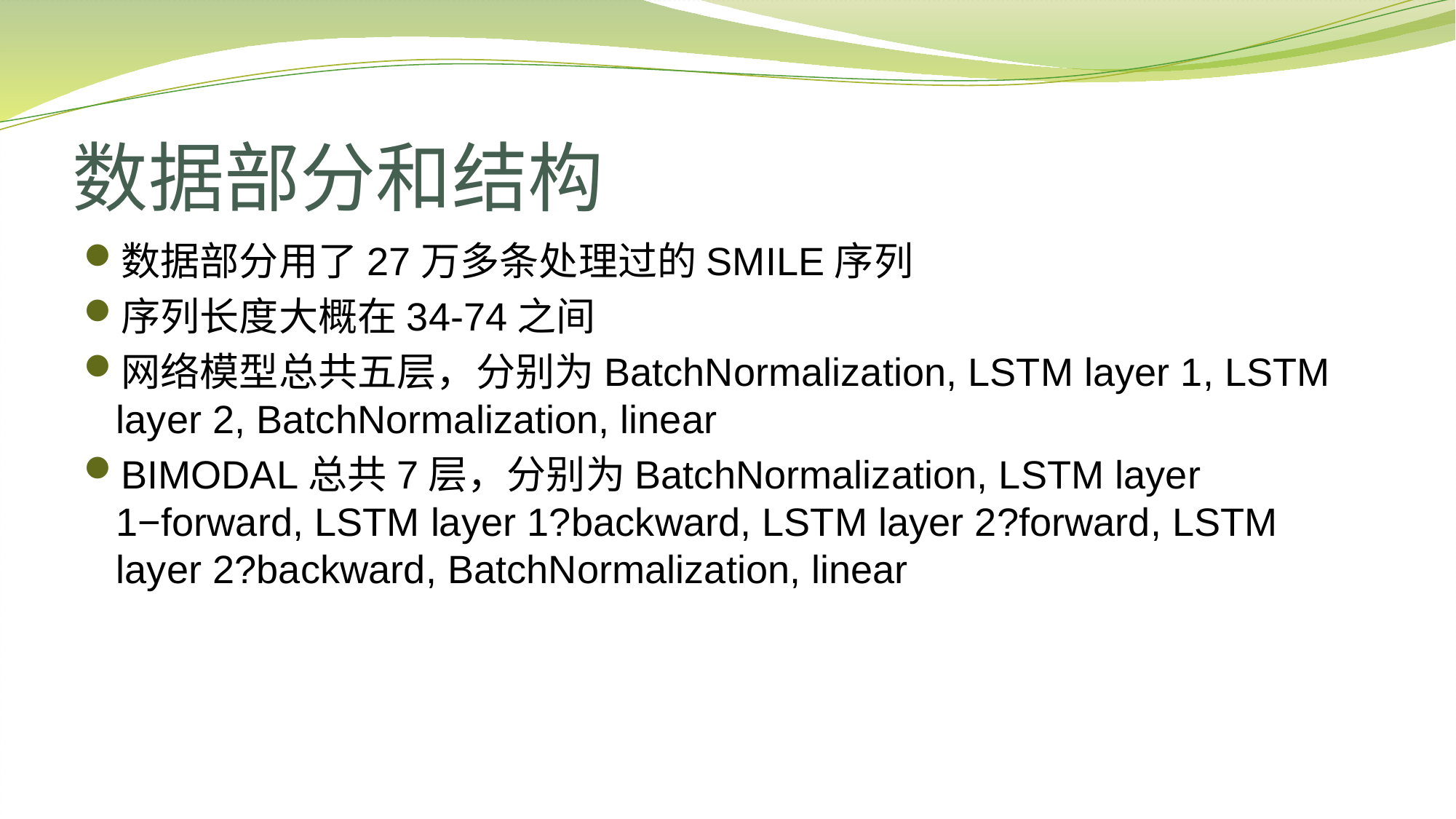

# 数据部分和结构
数据部分用了27万多条处理过的SMILE序列
序列长度大概在34-74之间
网络模型总共五层，分别为BatchNormalization, LSTM layer 1, LSTM layer 2, BatchNormalization, linear
BIMODAL总共7层，分别为BatchNormalization, LSTM layer 1−forward, LSTM layer 1?backward, LSTM layer 2?forward, LSTM layer 2?backward, BatchNormalization, linear